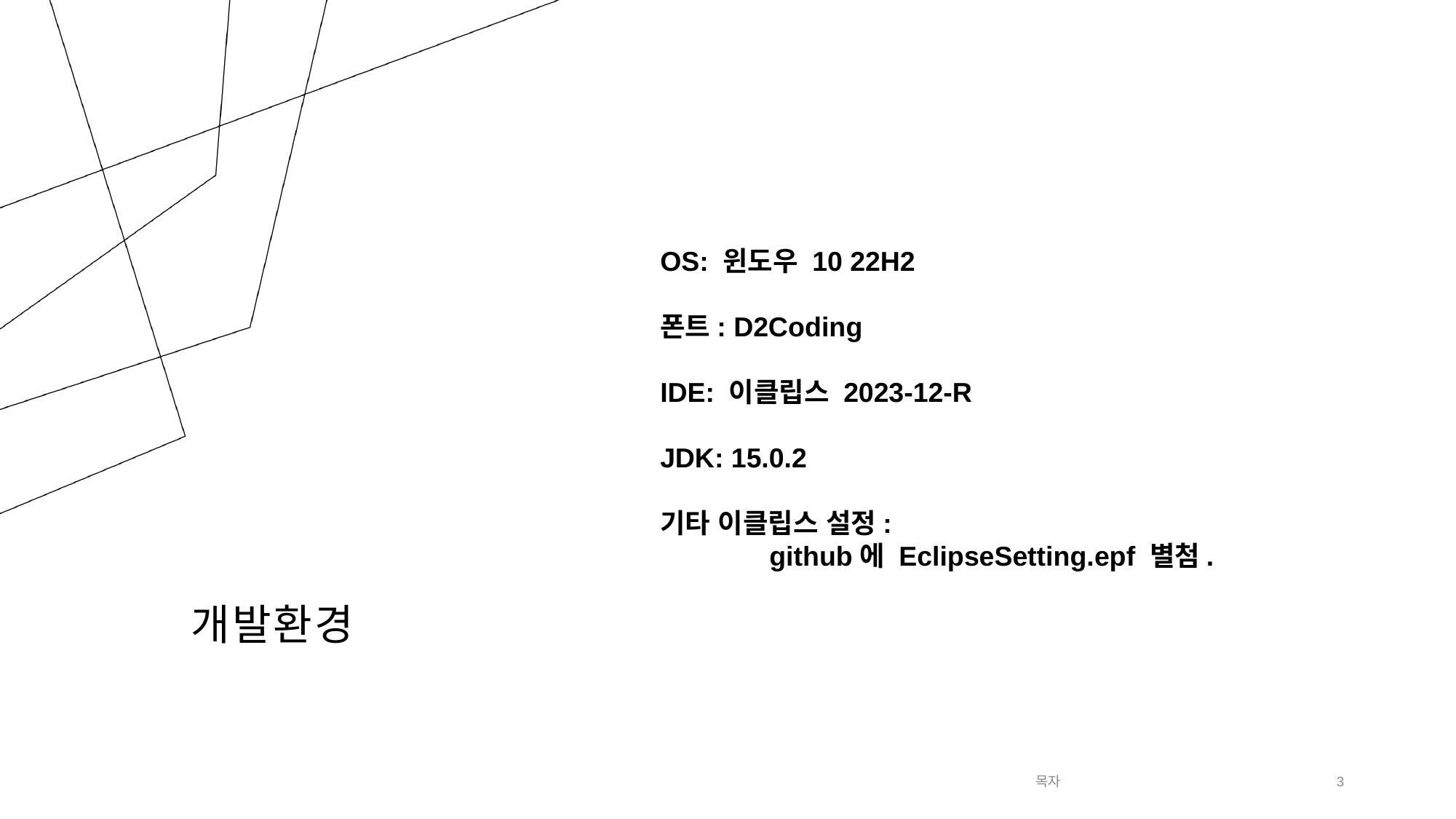

OS: 윈도우 10 22H2

폰트: D2Coding

IDE: 이클립스 2023-12-R

JDK: 15.0.2

기타 이클립스 설정:
	github에 EclipseSetting.epf 별첨.
# 개발환경
목자
3